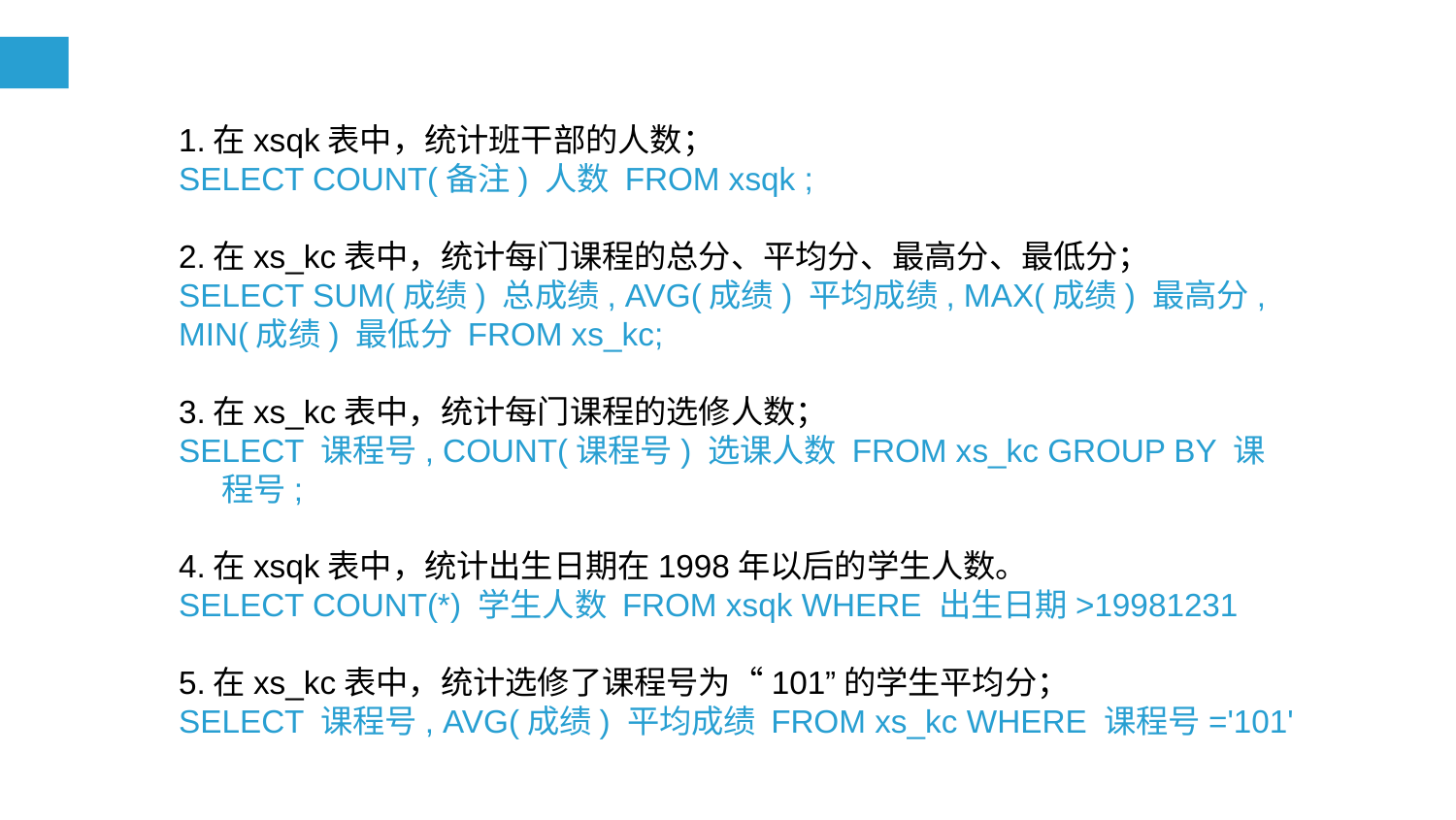

1.在xsqk表中，统计班干部的人数；
SELECT COUNT(备注) 人数 FROM xsqk ;

2.在xs_kc表中，统计每门课程的总分、平均分、最高分、最低分；
SELECT SUM(成绩) 总成绩, AVG(成绩) 平均成绩, MAX(成绩) 最高分,
MIN(成绩) 最低分 FROM xs_kc;

3.在xs_kc表中，统计每门课程的选修人数；
SELECT 课程号, COUNT(课程号) 选课人数 FROM xs_kc GROUP BY 课程号;

4.在xsqk表中，统计出生日期在1998年以后的学生人数。
SELECT COUNT(*) 学生人数 FROM xsqk WHERE 出生日期>19981231

5.在xs_kc表中，统计选修了课程号为“101”的学生平均分；
SELECT 课程号, AVG(成绩) 平均成绩 FROM xs_kc WHERE 课程号='101'